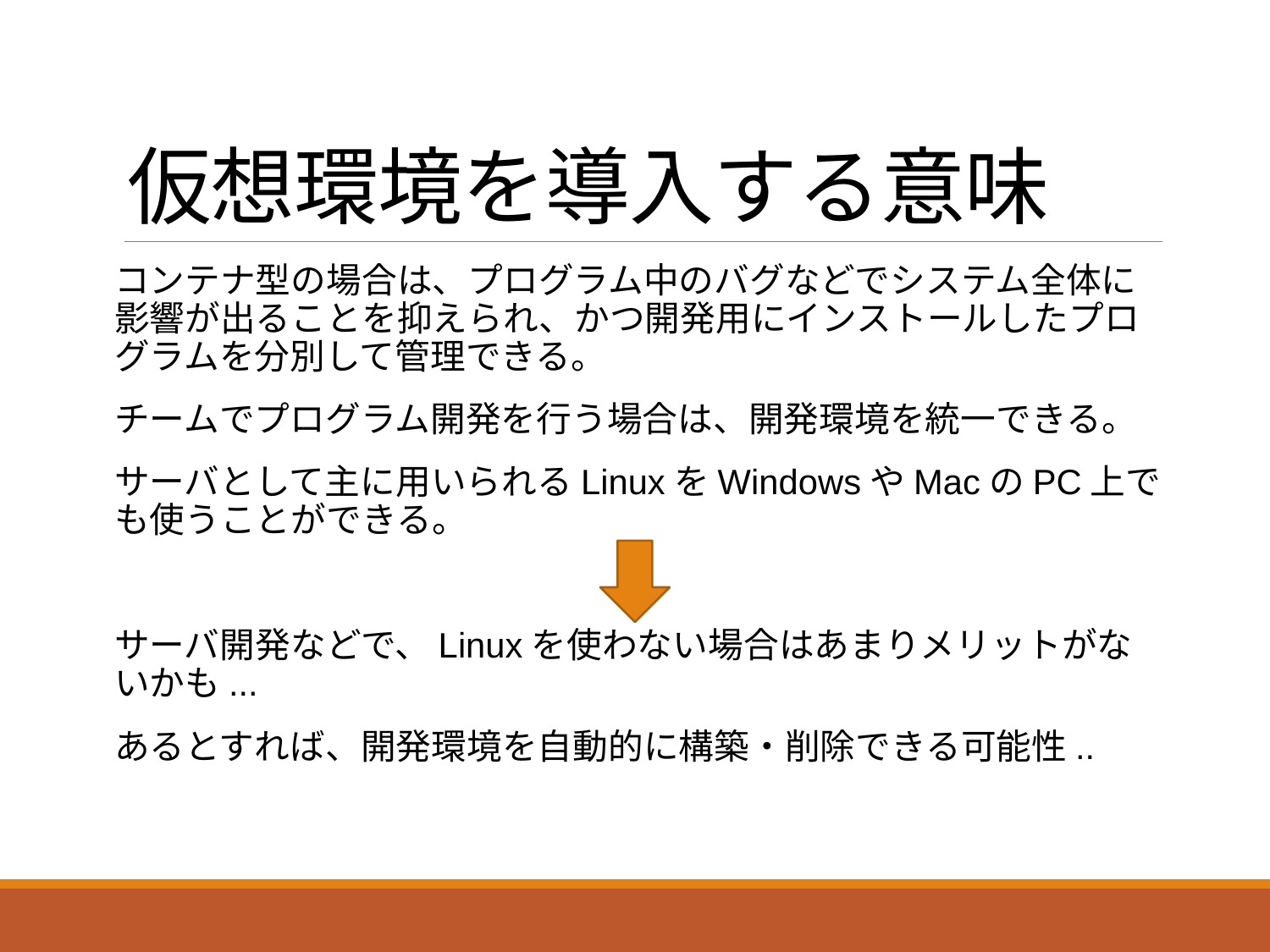

# 仮想環境を導入する意味
コンテナ型の場合は、プログラム中のバグなどでシステム全体に影響が出ることを抑えられ、かつ開発用にインストールしたプログラムを分別して管理できる。
チームでプログラム開発を行う場合は、開発環境を統一できる。
サーバとして主に用いられるLinuxをWindowsやMacのPC上でも使うことができる。

サーバ開発などで、Linuxを使わない場合はあまりメリットがないかも...
あるとすれば、開発環境を自動的に構築・削除できる可能性..